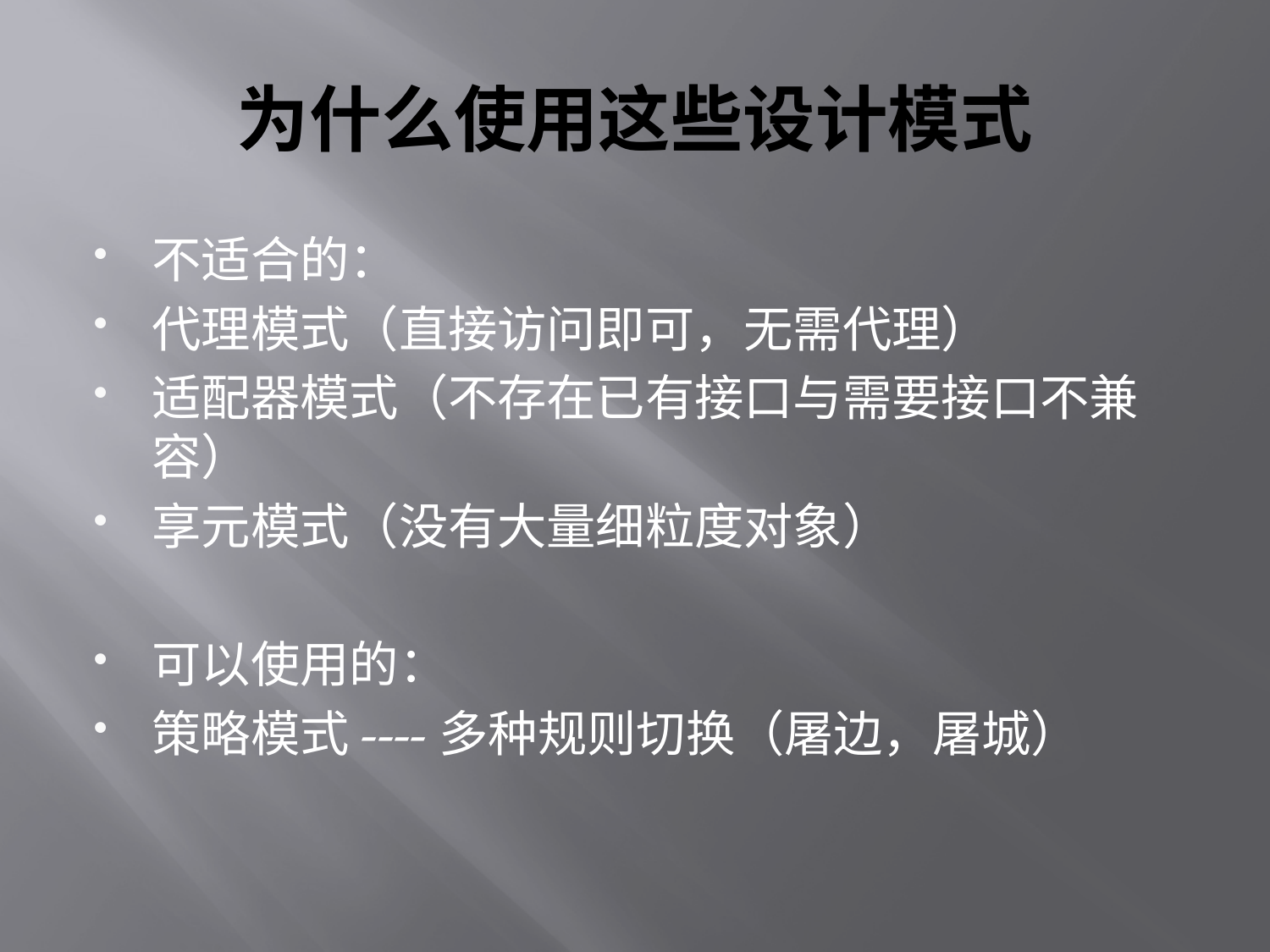

# 为什么使用这些设计模式
不适合的：
代理模式（直接访问即可，无需代理）
适配器模式（不存在已有接口与需要接口不兼容）
享元模式（没有大量细粒度对象）

可以使用的：
策略模式----多种规则切换（屠边，屠城）